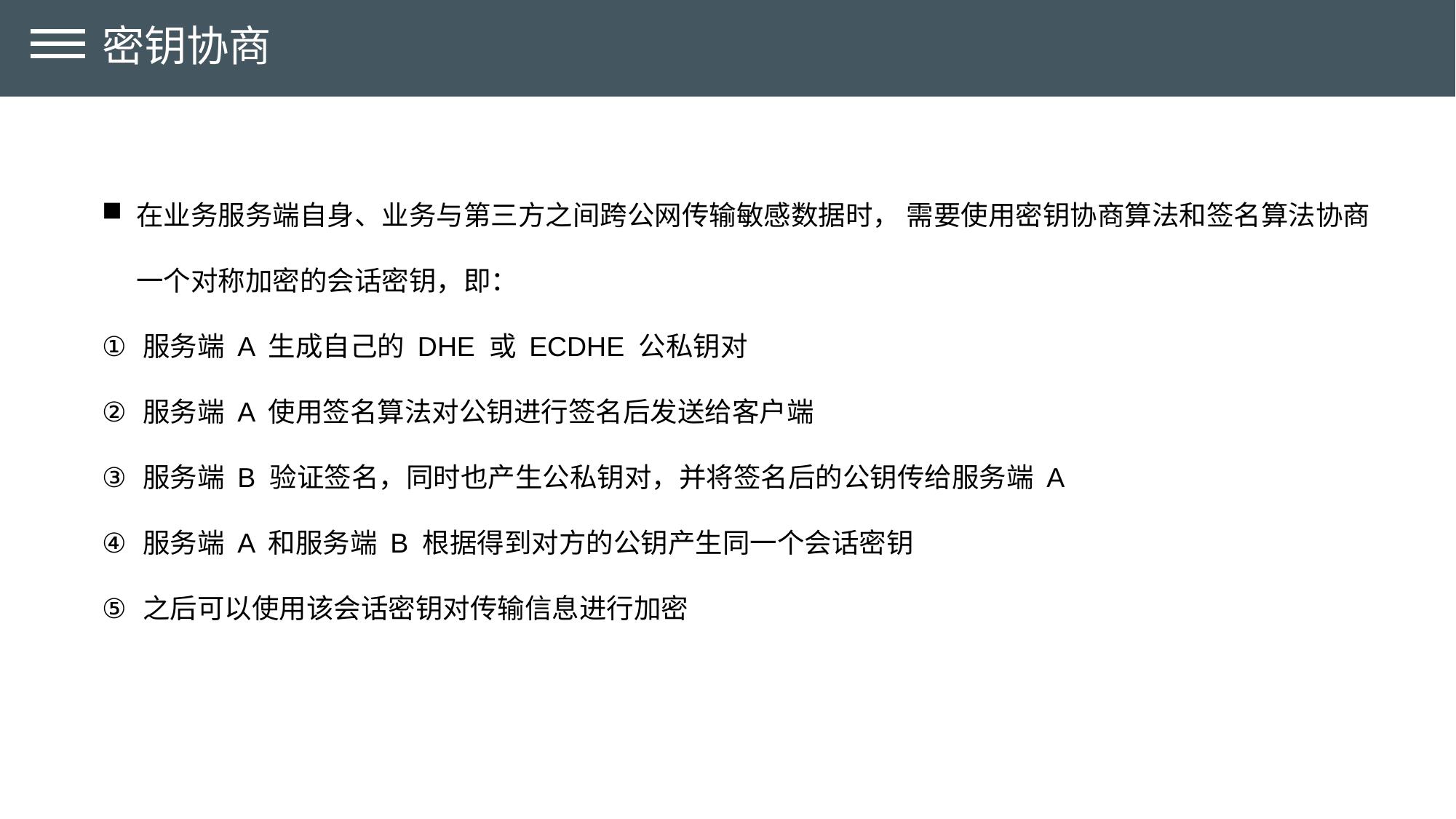

密钥协商
在业务服务端自身、业务与第三方之间跨公网传输敏感数据时， 需要使用密钥协商算法和签名算法协商一个对称加密的会话密钥，即：
服务端 A 生成自己的 DHE 或 ECDHE 公私钥对
服务端 A 使用签名算法对公钥进行签名后发送给客户端
服务端 B 验证签名，同时也产生公私钥对，并将签名后的公钥传给服务端 A
服务端 A 和服务端 B 根据得到对方的公钥产生同一个会话密钥
之后可以使用该会话密钥对传输信息进行加密